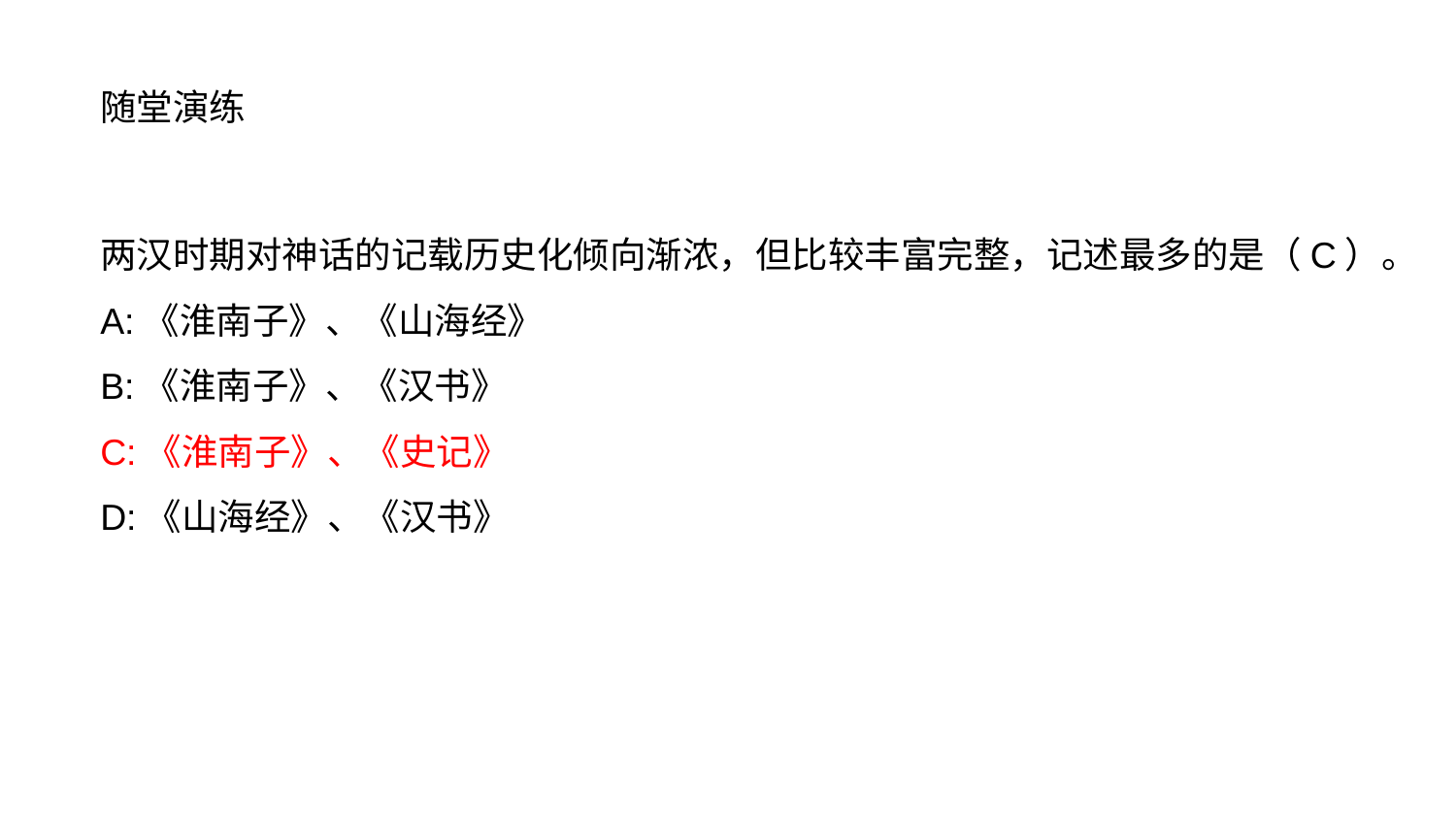

随堂演练
两汉时期对神话的记载历史化倾向渐浓，但比较丰富完整，记述最多的是（C）。
A:《淮南子》、《山海经》
B:《淮南子》、《汉书》
C:《淮南子》、《史记》
D:《山海经》、《汉书》